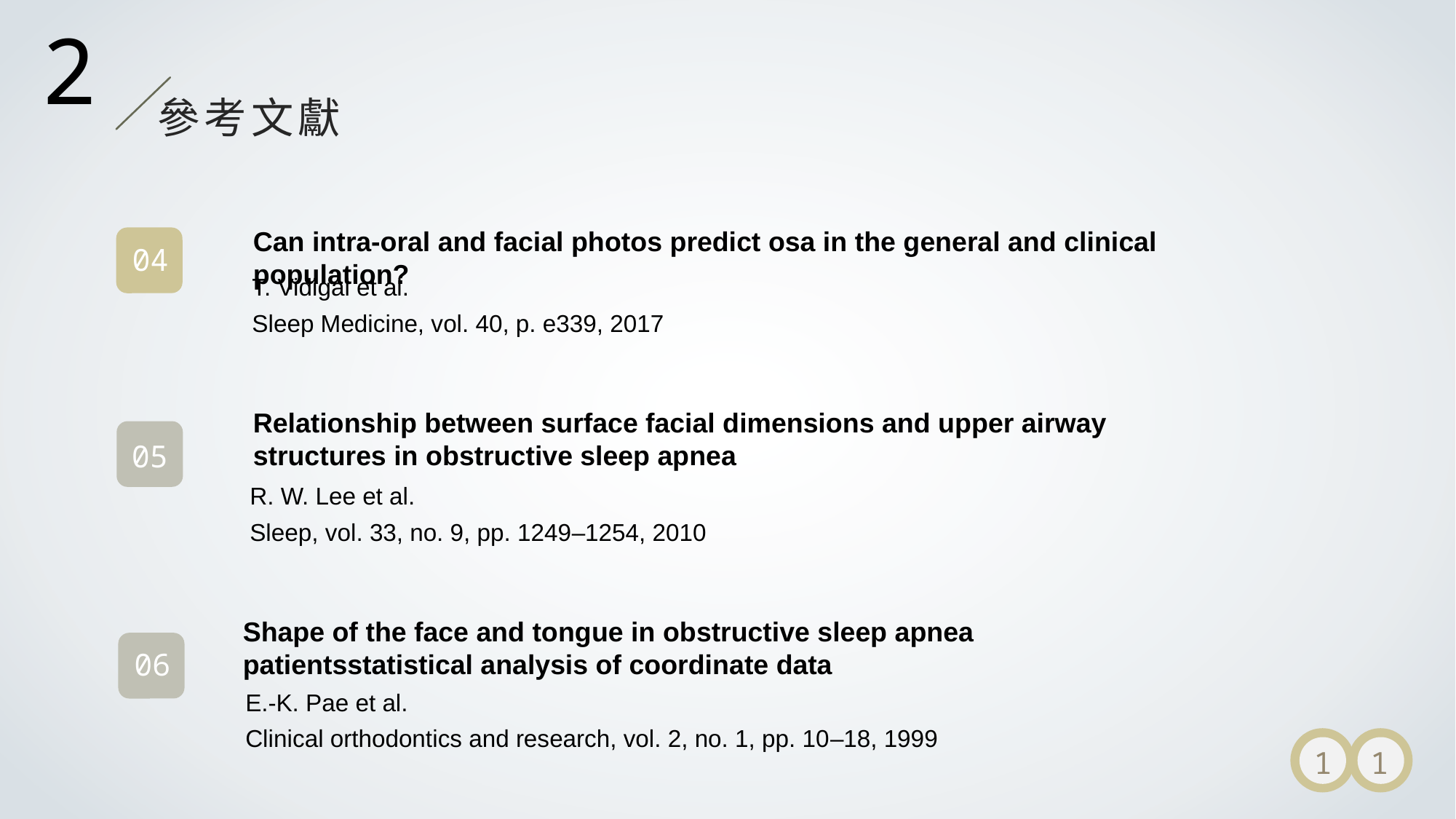

2
參考文獻
Can intra-oral and facial photos predict osa in the general and clinical population?
T. Vidigal et al.
Sleep Medicine, vol. 40, p. e339, 2017

04
Relationship between surface facial dimensions and upper airway structures in obstructive sleep apnea
R. W. Lee et al.
Sleep, vol. 33, no. 9, pp. 1249–1254, 2010

05
Shape of the face and tongue in obstructive sleep apnea patientsstatistical analysis of coordinate data
E.-K. Pae et al.
Clinical orthodontics and research, vol. 2, no. 1, pp. 10–18, 1999

06

1

1